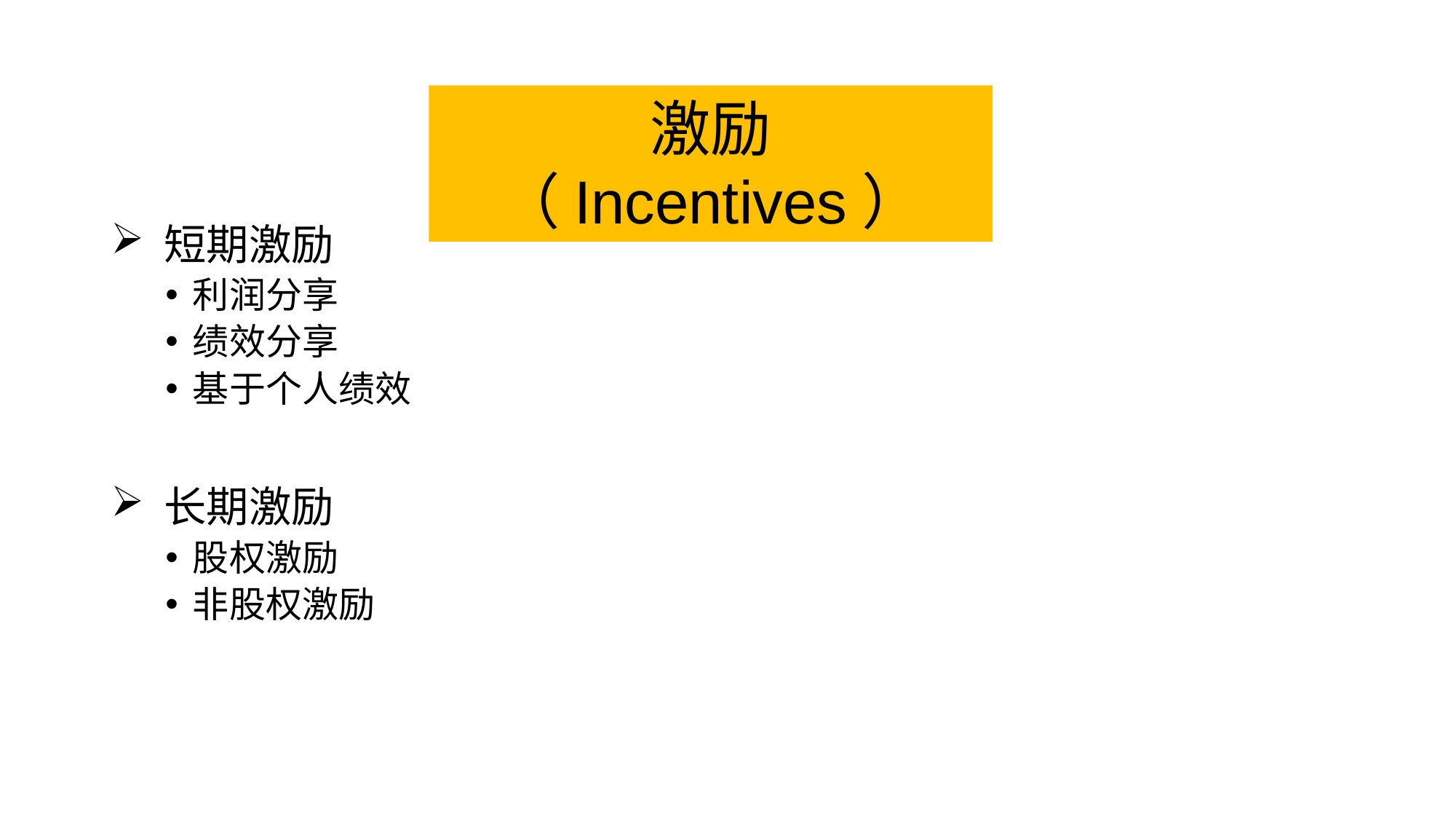

激励（Incentives）
 短期激励
利润分享
绩效分享
基于个人绩效

 长期激励
股权激励
非股权激励